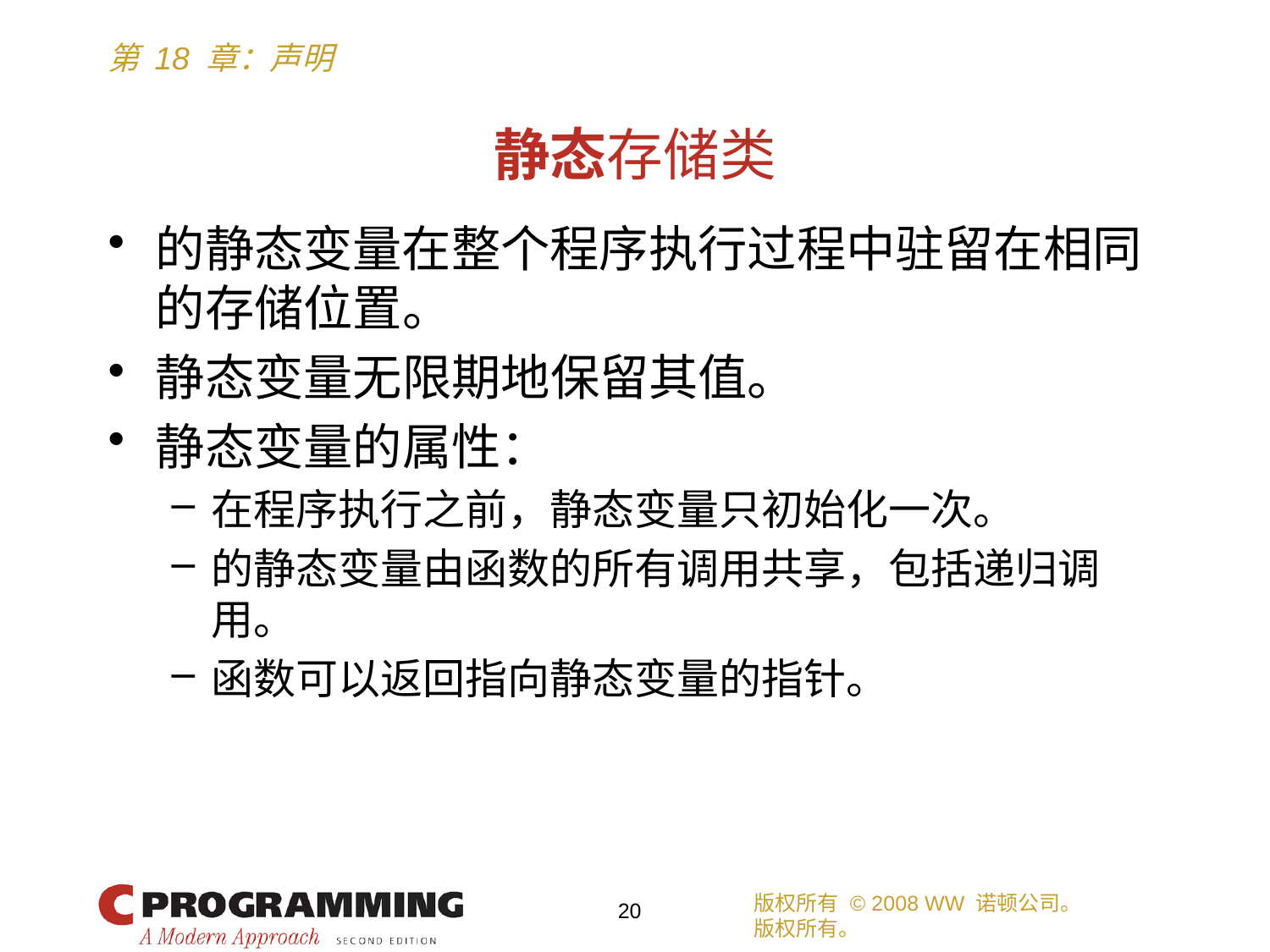

# 静态存储类
的静态变量在整个程序执行过程中驻留在相同的存储位置。
静态变量无限期地保留其值。
静态变量的属性：
在程序执行之前，静态变量只初始化一次。
的静态变量由函数的所有调用共享，包括递归调用。
函数可以返回指向静态变量的指针。
版权所有 © 2008 WW 诺顿公司。
版权所有。
20